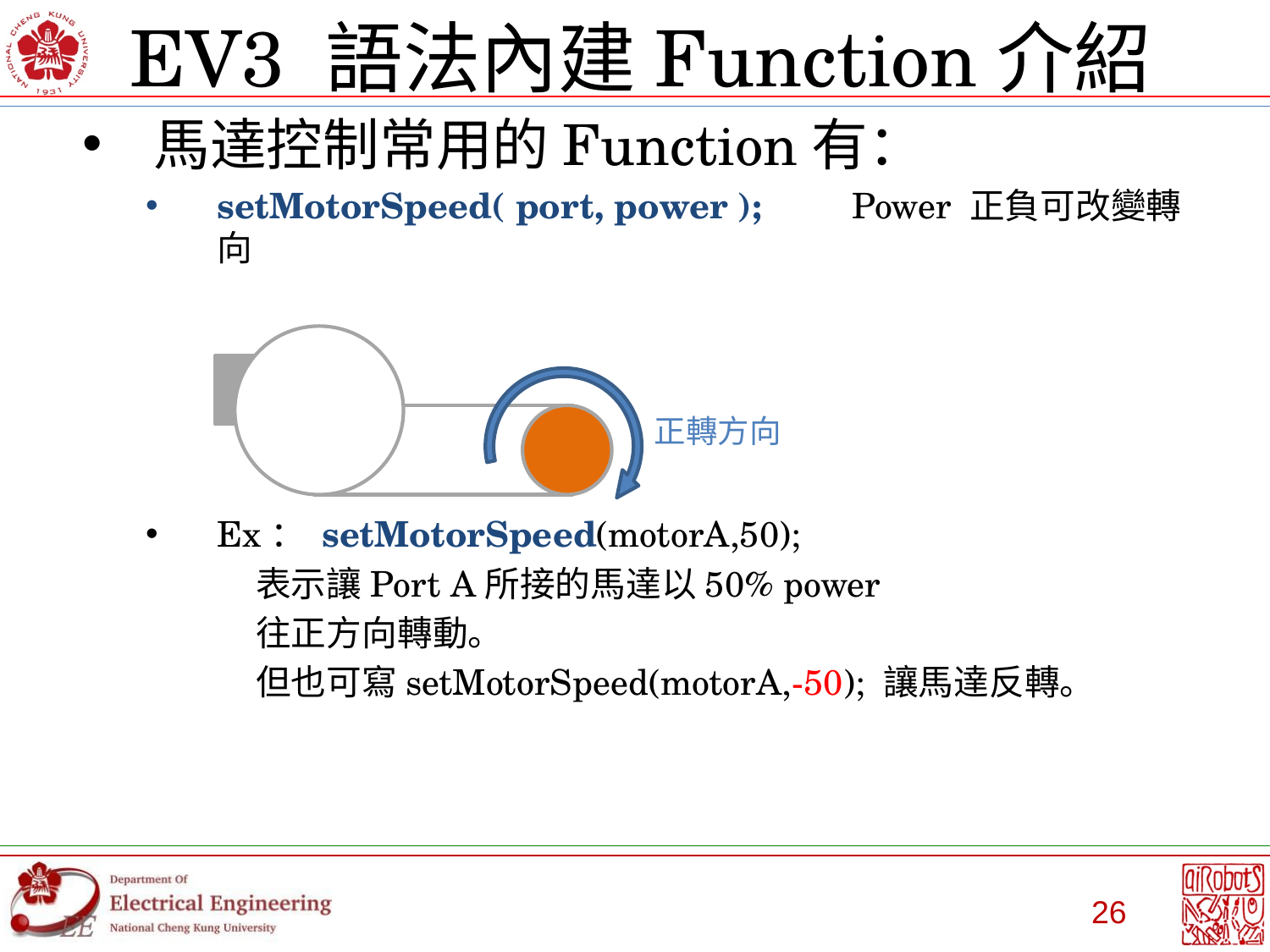

# EV3 語法內建Function介紹
馬達控制常用的Function有：
setMotorSpeed( port, power );	Power 正負可改變轉向

Ex： setMotorSpeed(motorA,50);
             表示讓Port A所接的馬達以50% power
             往正方向轉動。
             但也可寫setMotorSpeed(motorA,-50); 讓馬達反轉。

正轉方向